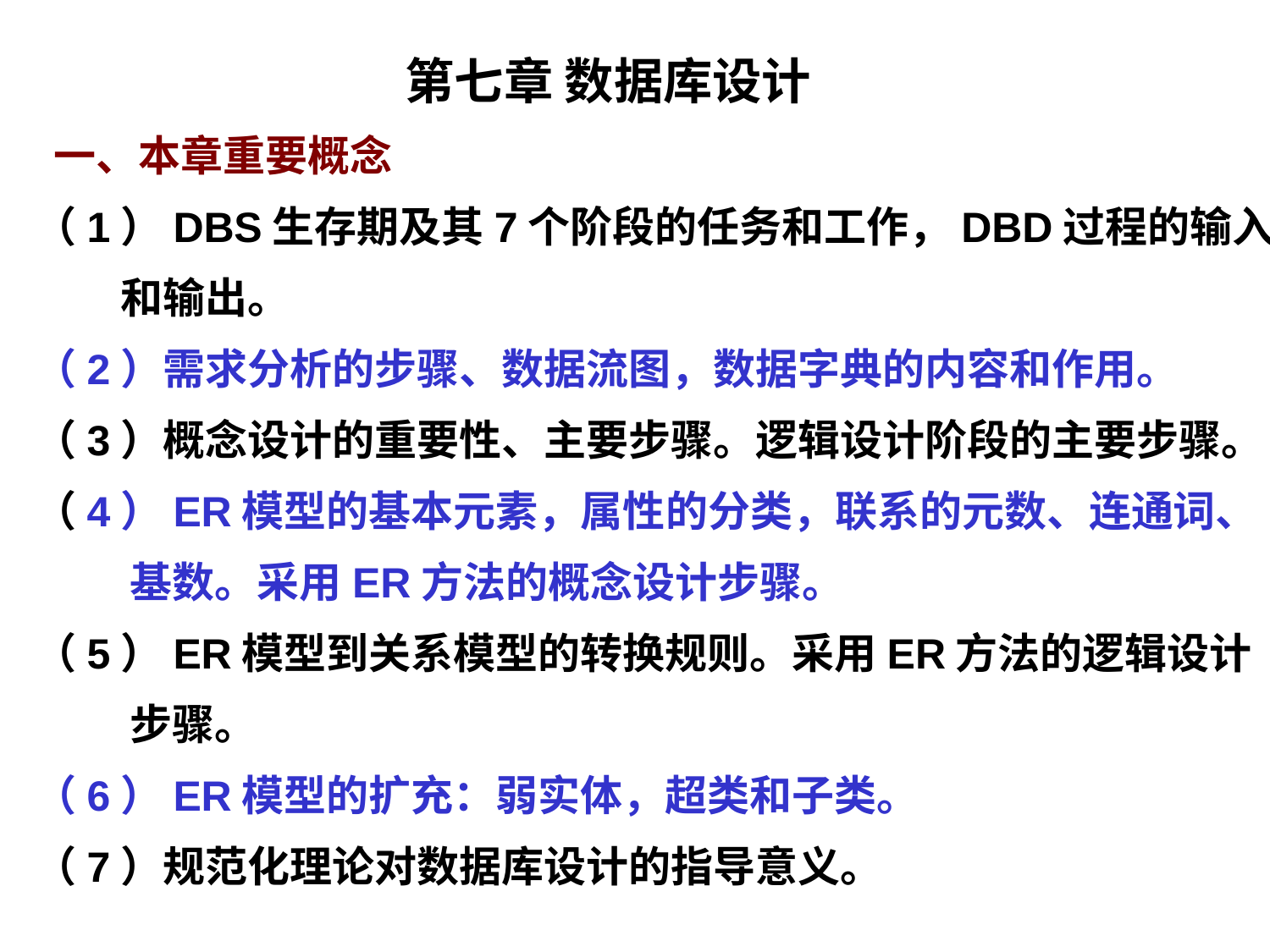

第七章 数据库设计
 一、本章重要概念
（1）DBS生存期及其7个阶段的任务和工作，DBD过程的输入
        和输出。
（2）需求分析的步骤、数据流图，数据字典的内容和作用。
（3）概念设计的重要性、主要步骤。逻辑设计阶段的主要步骤。
（4）ER模型的基本元素，属性的分类，联系的元数、连通词、
         基数。采用ER方法的概念设计步骤。
（5）ER模型到关系模型的转换规则。采用ER方法的逻辑设计
         步骤。
（6）ER模型的扩充：弱实体，超类和子类。
（7）规范化理论对数据库设计的指导意义。